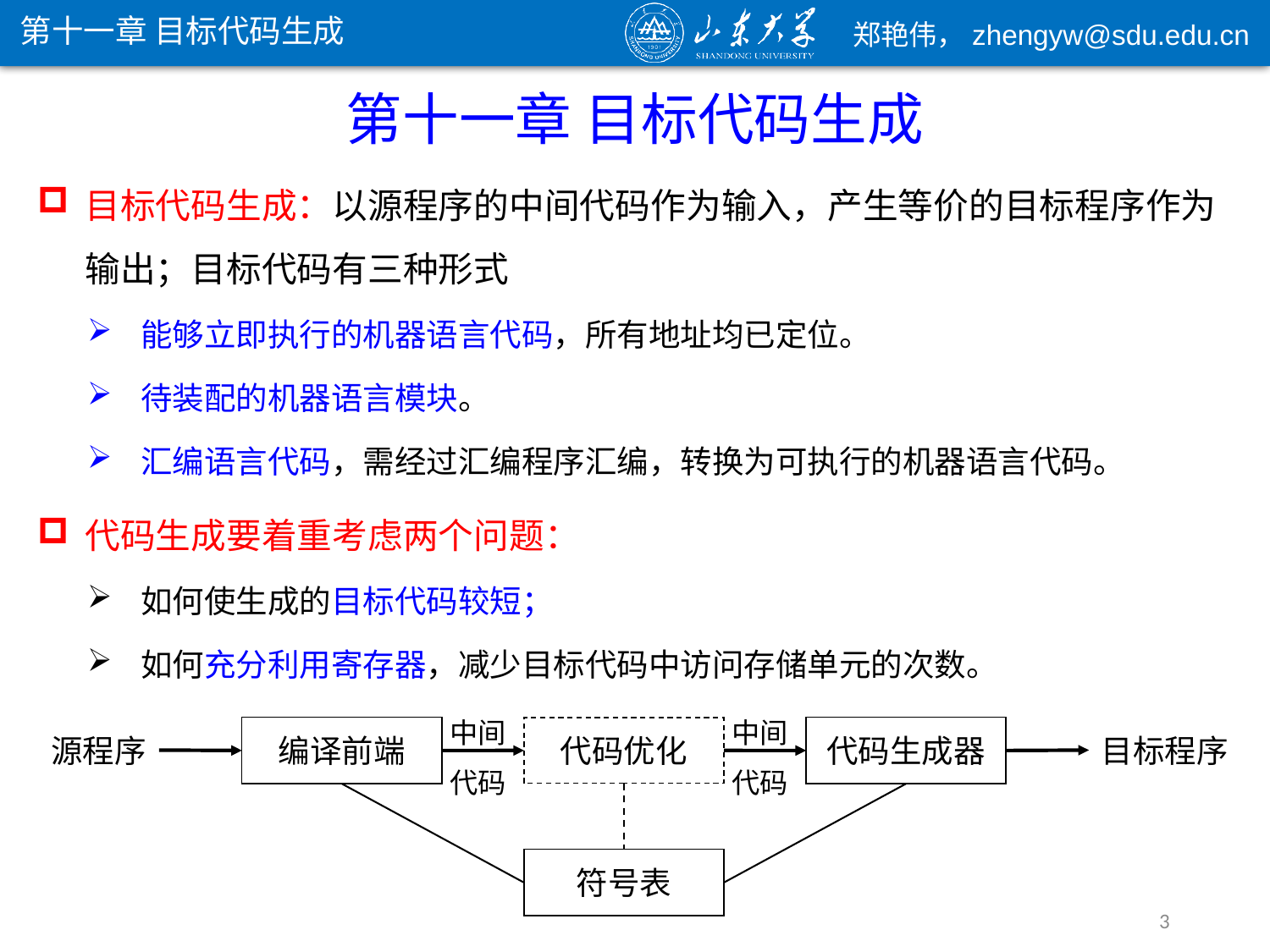

第十一章 目标代码生成
第十一章 目标代码生成
目标代码生成：以源程序的中间代码作为输入，产生等价的目标程序作为输出；目标代码有三种形式
能够立即执行的机器语言代码，所有地址均已定位。
待装配的机器语言模块。
汇编语言代码，需经过汇编程序汇编，转换为可执行的机器语言代码。
代码生成要着重考虑两个问题：
如何使生成的目标代码较短；
如何充分利用寄存器，减少目标代码中访问存储单元的次数。
中间
代码
中间
代码
编译前端
代码生成器
代码优化
源程序
目标程序
符号表
3